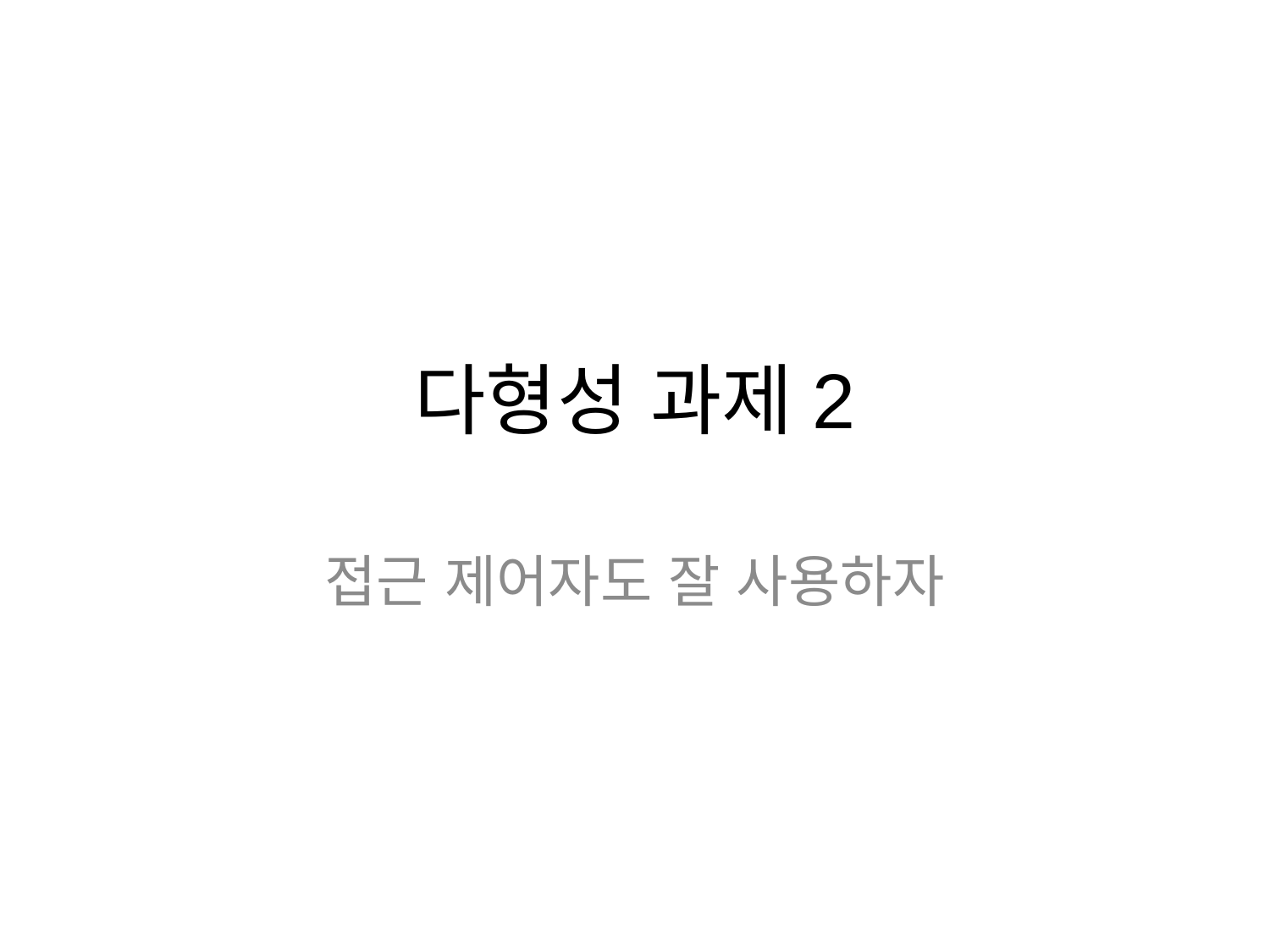

# 다형성 과제2
접근 제어자도 잘 사용하자